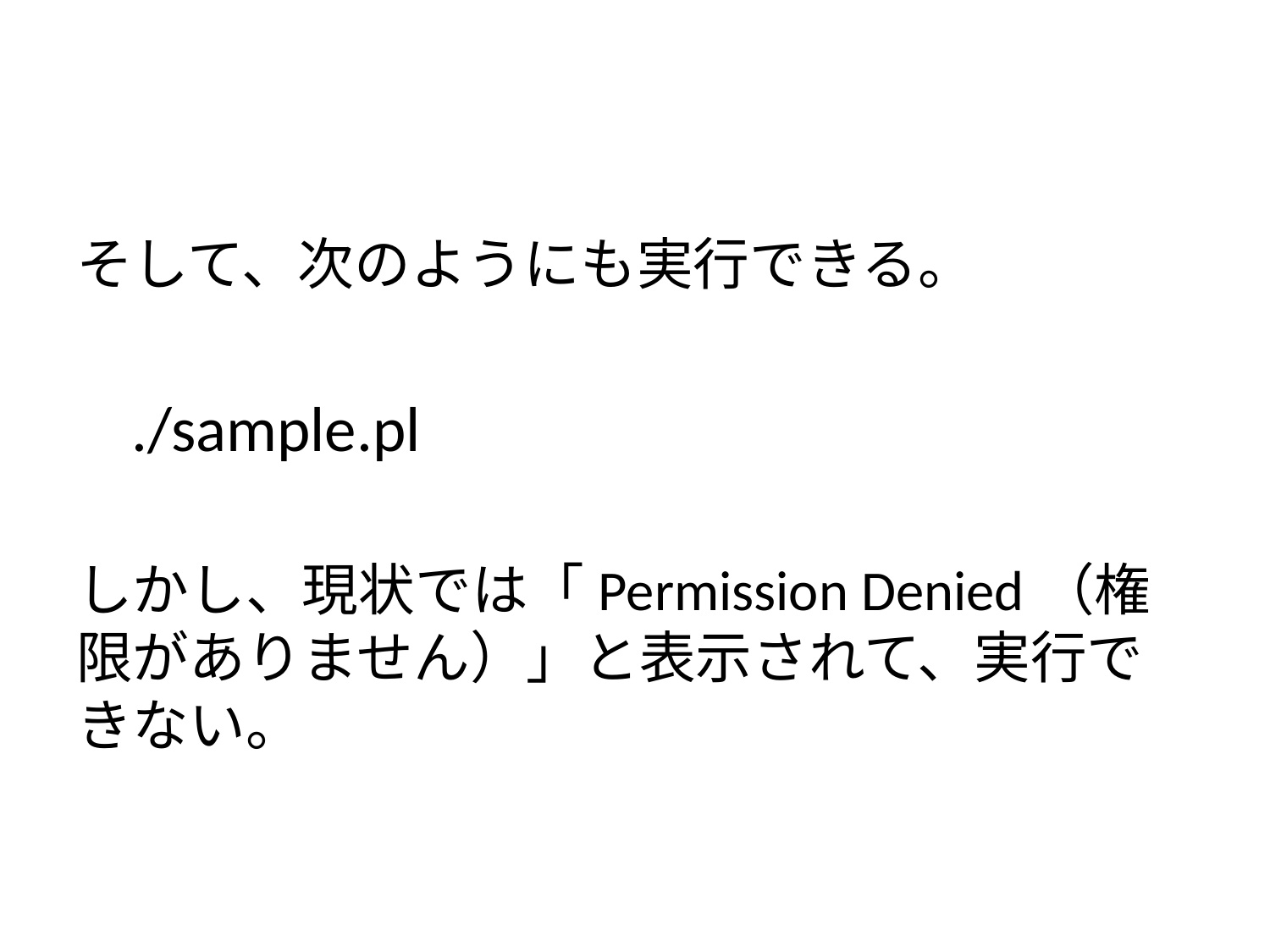

#
そして、次のようにも実行できる。

./sample.pl

しかし、現状では「Permission Denied（権限がありません）」と表示されて、実行できない。